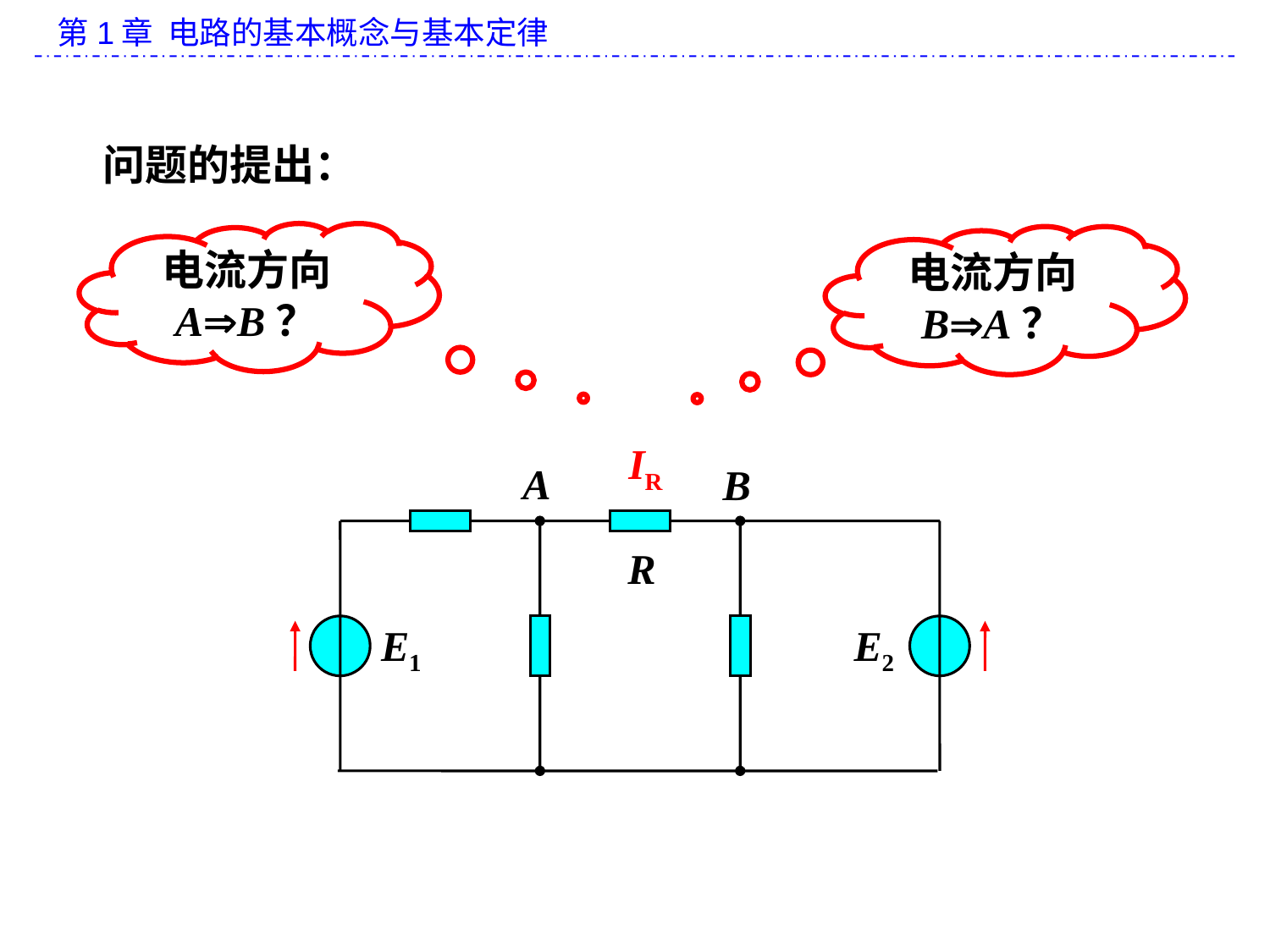

问题的提出：
电流方向
A⇒B？
电流方向
B⇒A？
IR
A
B

R
E1
E2